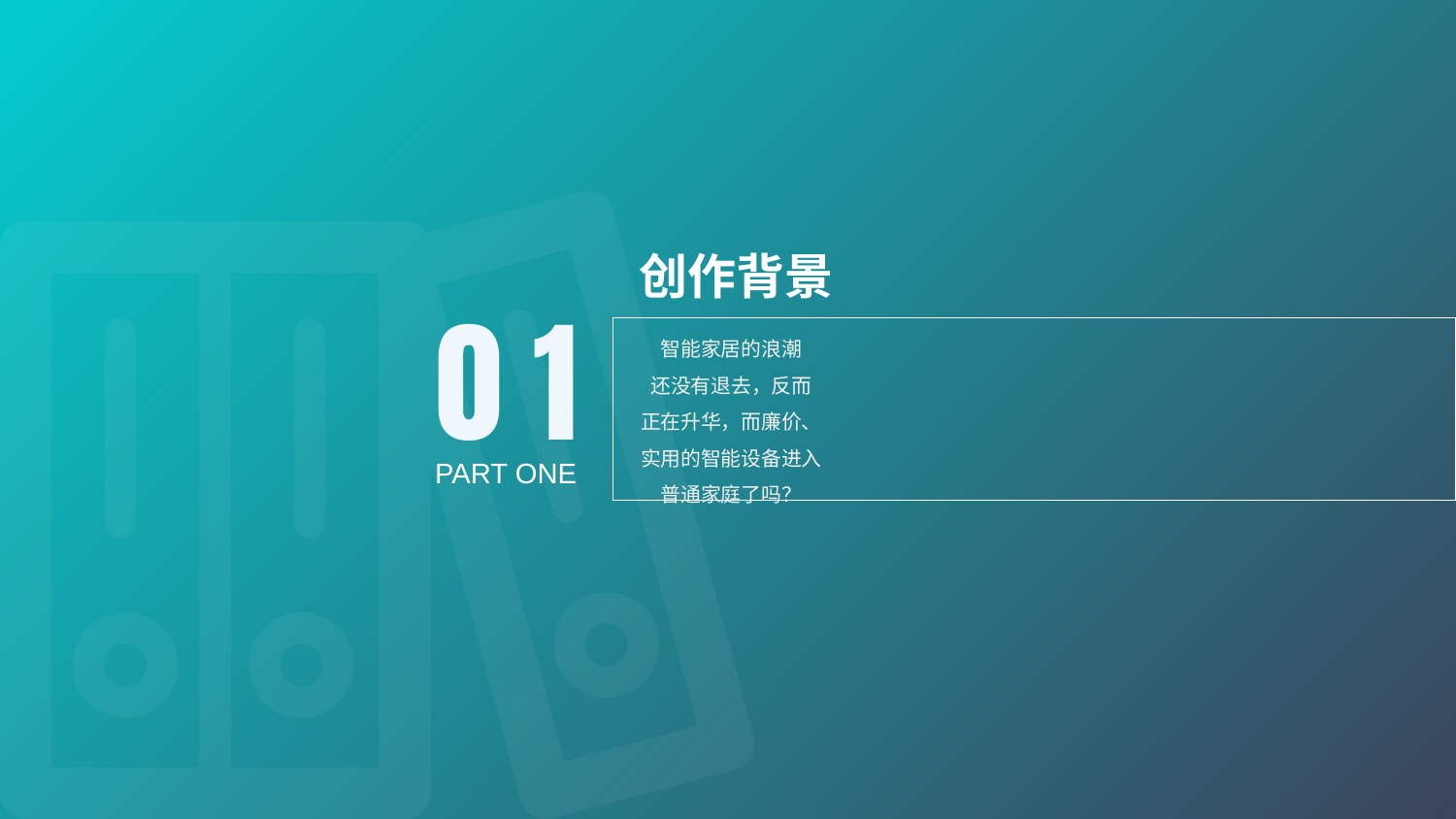

创作背景
0 1

智能家居的浪潮
还没有退去，反而
正在升华，而廉价、
实用的智能设备进入
普通家庭了吗？
PART ONE